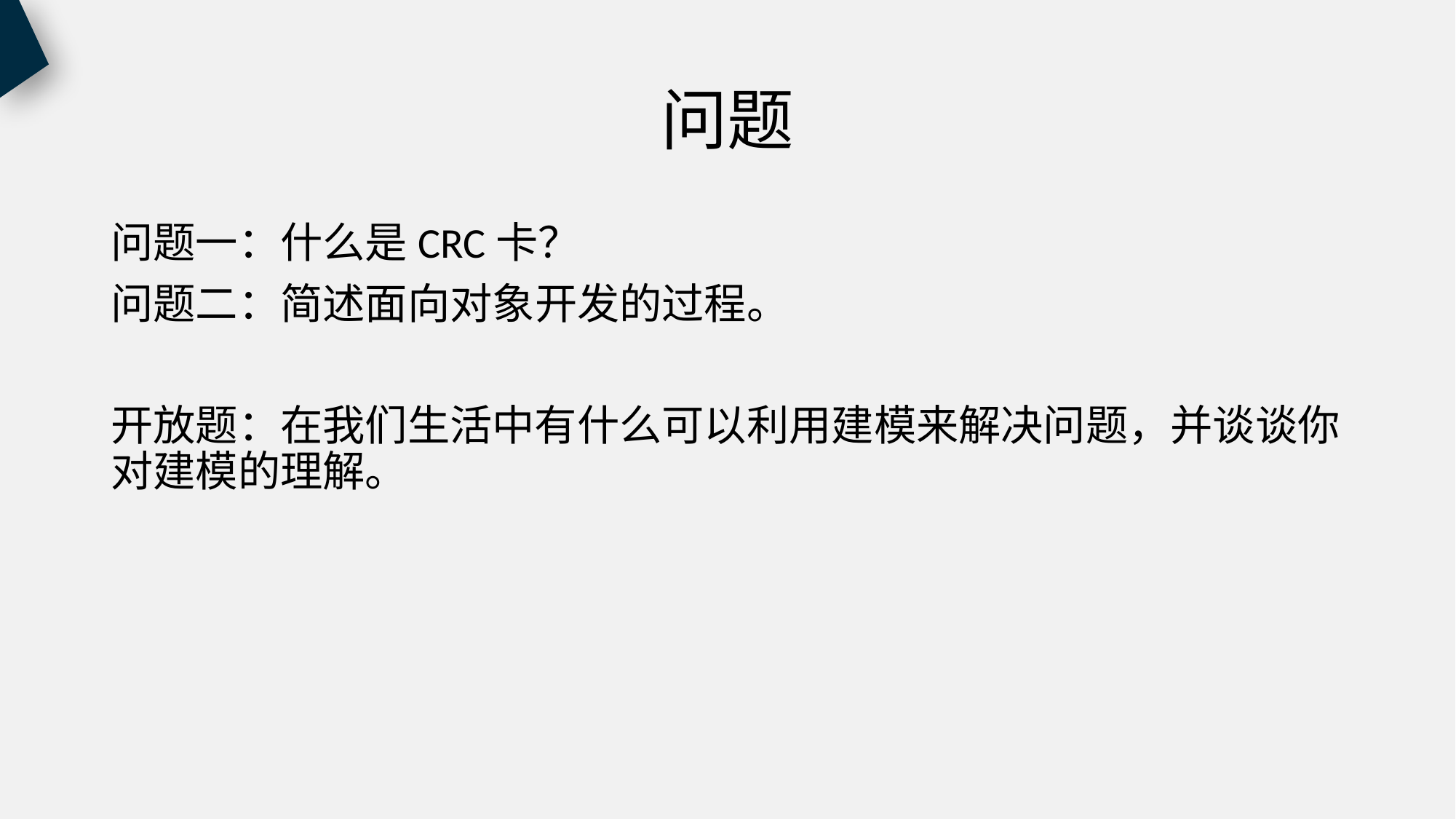

# 问题
问题一：什么是CRC卡？
问题二：简述面向对象开发的过程。

开放题：在我们生活中有什么可以利用建模来解决问题，并谈谈你对建模的理解。